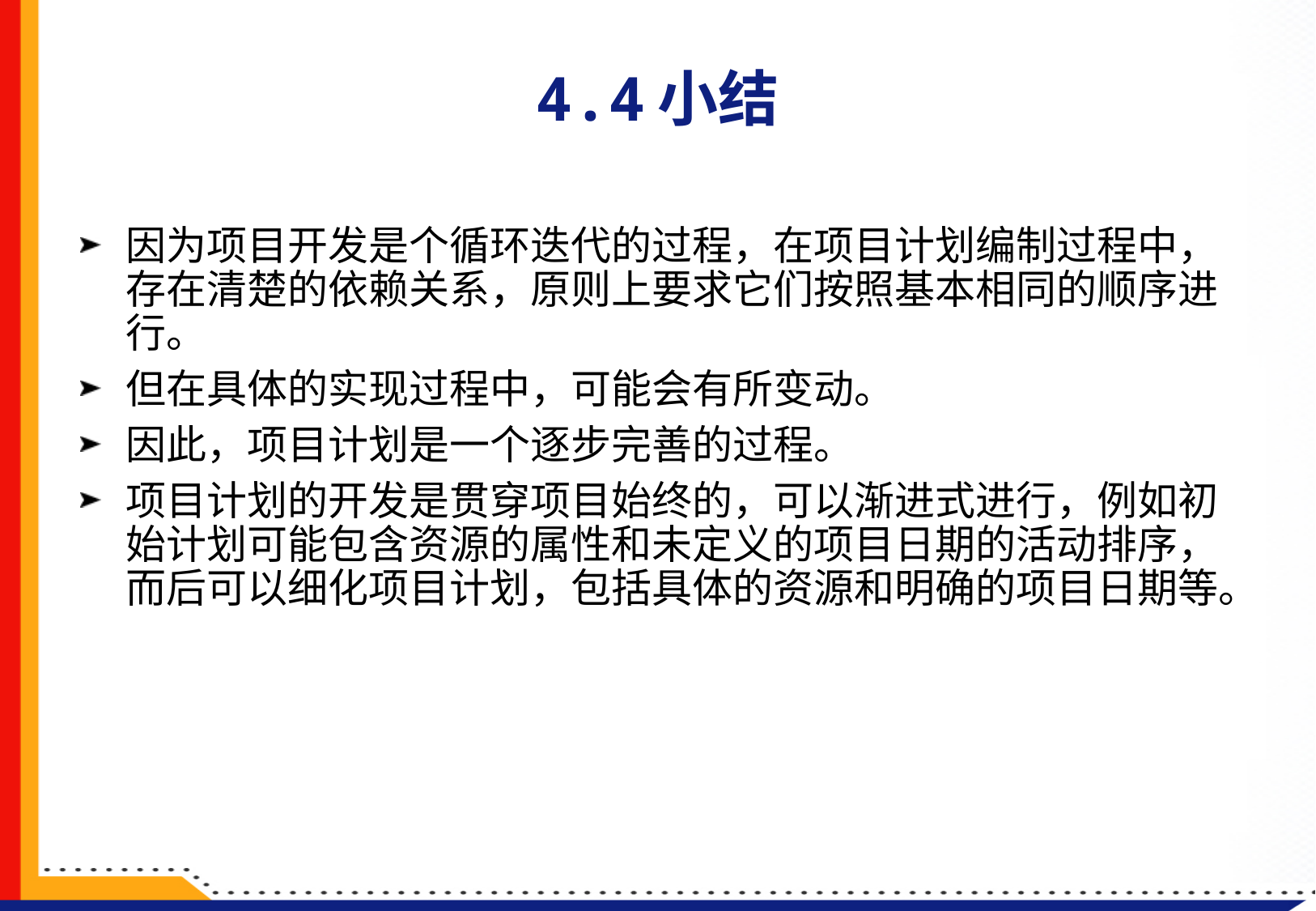

82
# 4.4	小结
因为项目开发是个循环迭代的过程，在项目计划编制过程中，存在清楚的依赖关系，原则上要求它们按照基本相同的顺序进行。
但在具体的实现过程中，可能会有所变动。
因此，项目计划是一个逐步完善的过程。
项目计划的开发是贯穿项目始终的，可以渐进式进行，例如初始计划可能包含资源的属性和未定义的项目日期的活动排序，而后可以细化项目计划，包括具体的资源和明确的项目日期等。